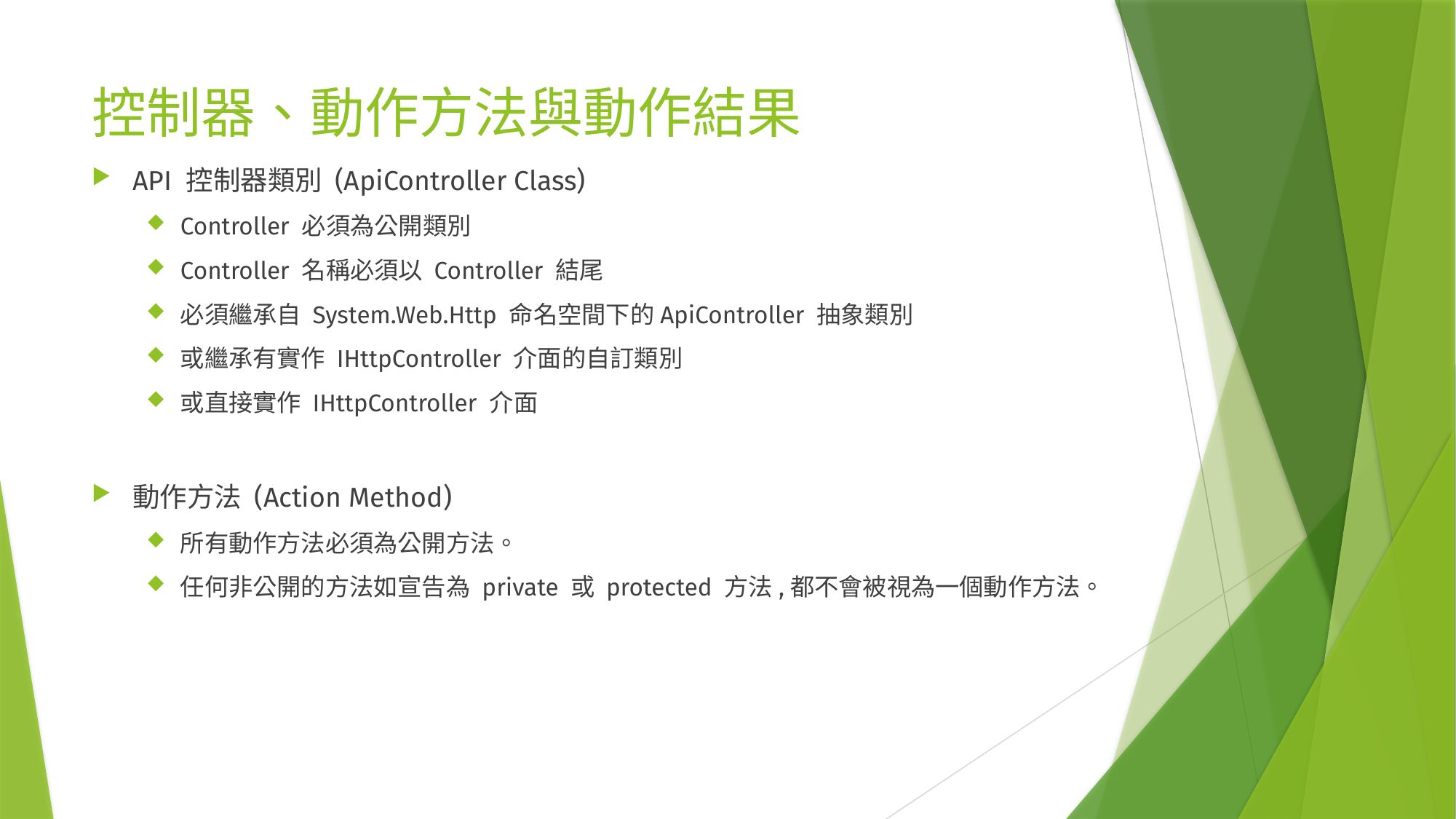

# 控制器、動作方法與動作結果
API 控制器類別 (ApiController Class)
Controller 必須為公開類別
Controller 名稱必須以 Controller 結尾
必須繼承自 System.Web.Http 命名空間下的ApiController 抽象類別
或繼承有實作 IHttpController 介面的自訂類別
或直接實作 IHttpController 介面

動作方法 (Action Method)
所有動作方法必須為公開方法。
任何非公開的方法如宣告為 private 或 protected 方法,都不會被視為一個動作方法。